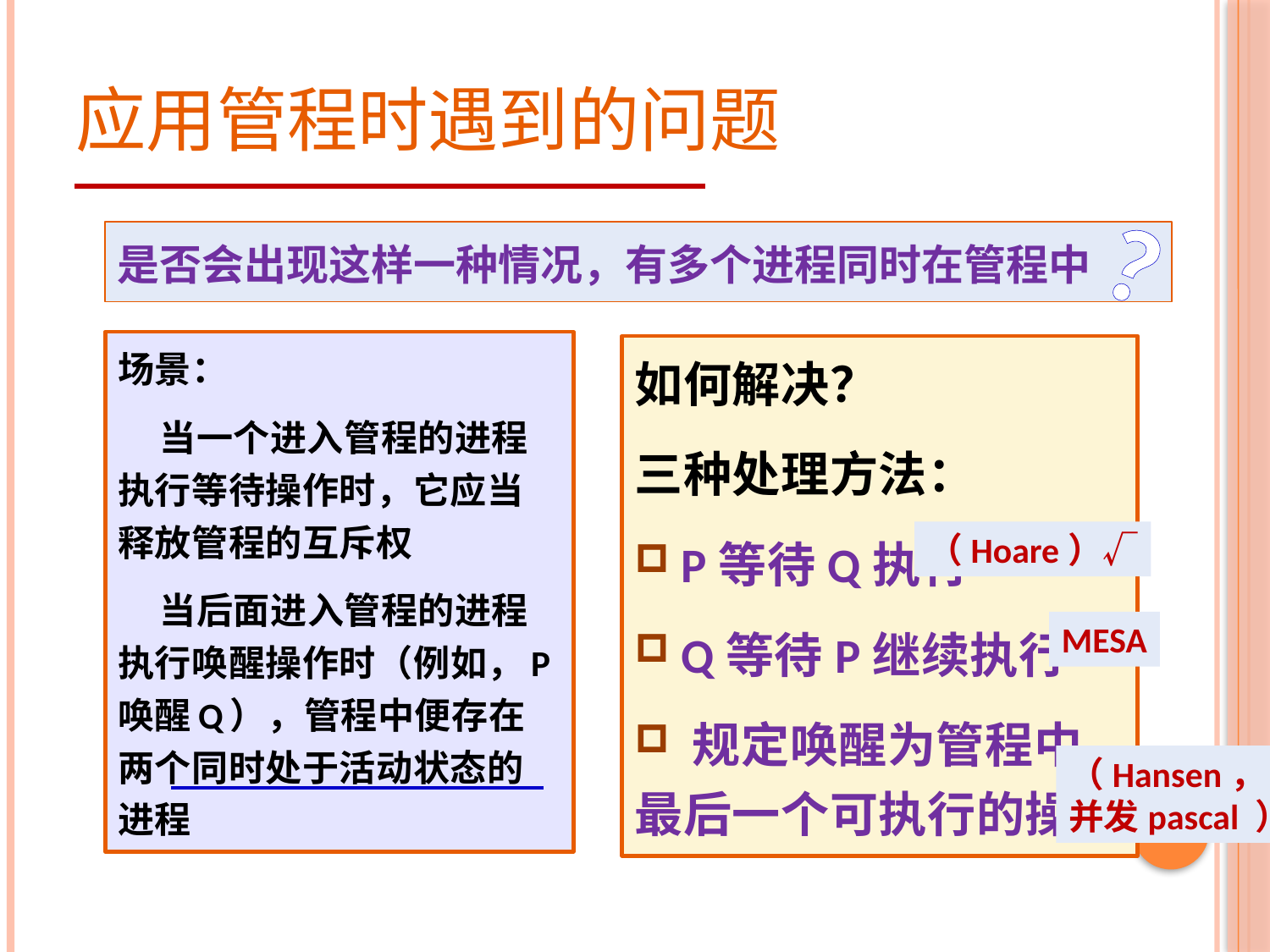

# 应用管程时遇到的问题
？
是否会出现这样一种情况，有多个进程同时在管程中
场景：
    当一个进入管程的进程执行等待操作时，它应当释放管程的互斥权
    当后面进入管程的进程执行唤醒操作时（例如，P唤醒Q），管程中便存在两个同时处于活动状态的进程

如何解决？
三种处理方法：
 P等待Q执行
 Q等待P继续执行
 规定唤醒为管程中最后一个可执行的操作

（Hoare）√
MESA
（Hansen，
并发pascal ）